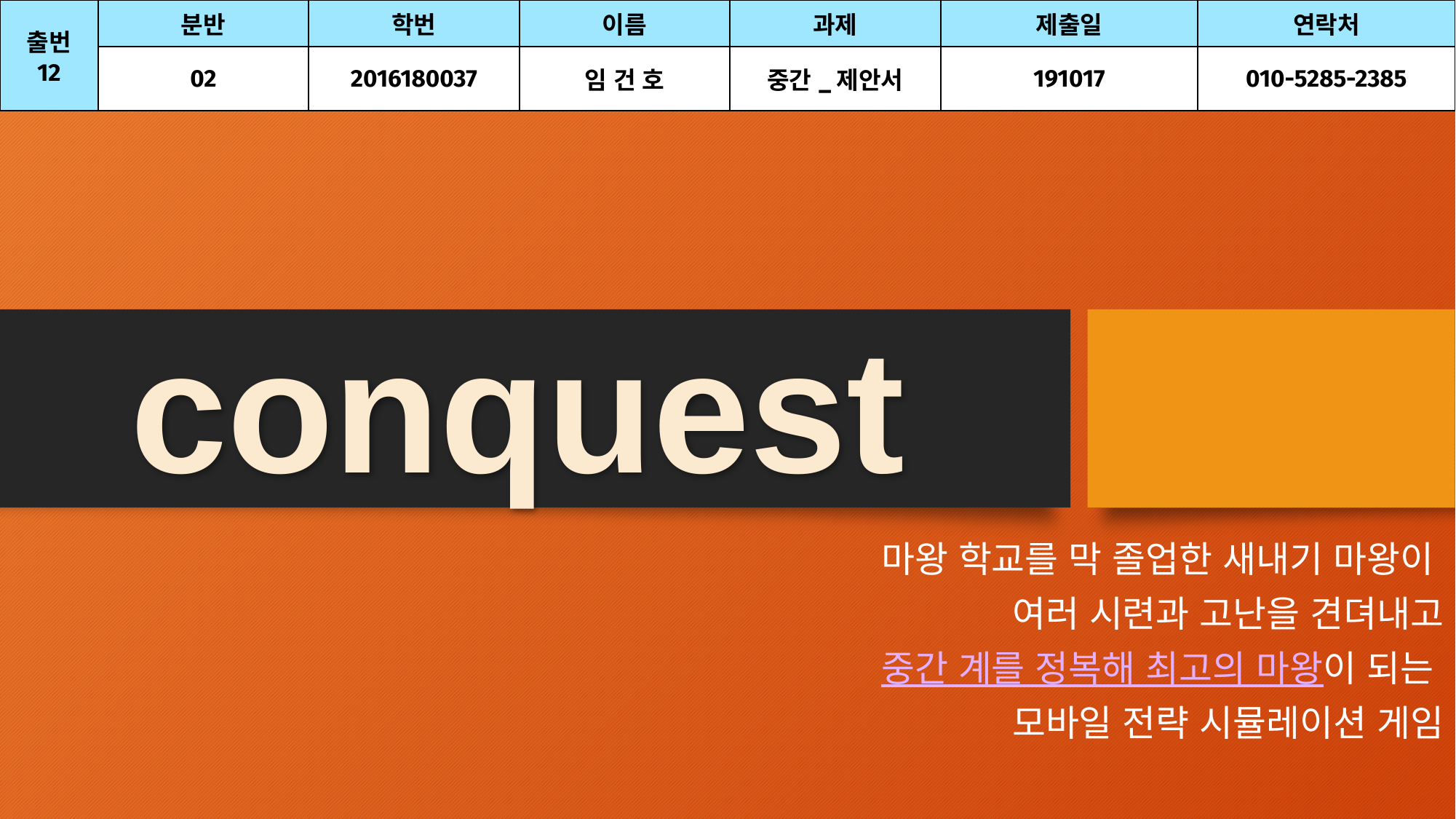

| 출번 12 | 분반 | 학번 | 이름 | 과제 | 제출일 | 연락처 |
| --- | --- | --- | --- | --- | --- | --- |
|  | 02 | 2016180037 | 임 건 호 | 중간\_제안서 | 191017 | 010-5285-2385 |
# conquest
마왕 학교를 막 졸업한 새내기 마왕이
여러 시련과 고난을 견뎌내고
중간 계를 정복해 최고의 마왕이 되는
모바일 전략 시뮬레이션 게임